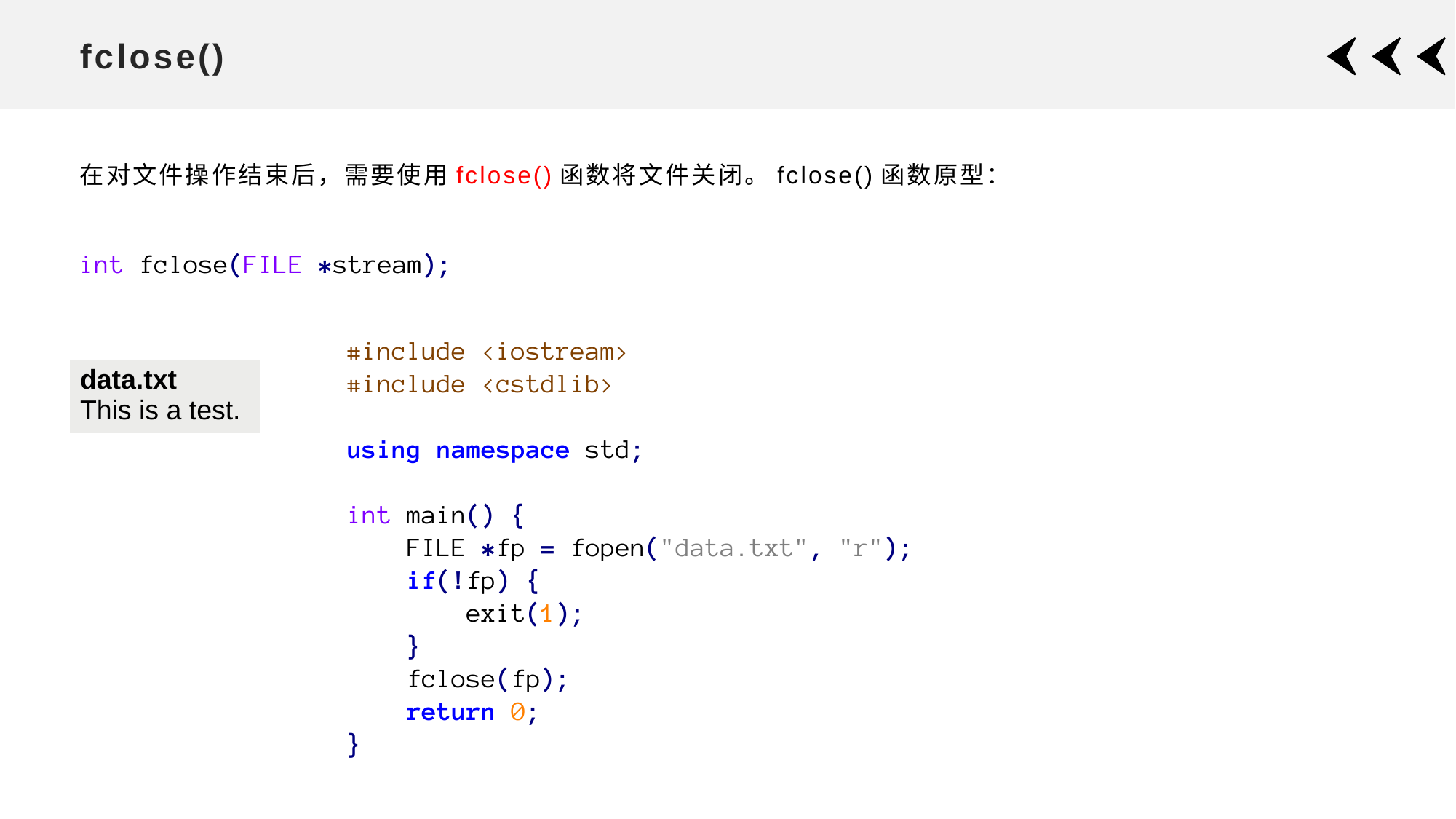

# fclose()
在对文件操作结束后，需要使用fclose()函数将文件关闭。fclose()函数原型：
int fclose(FILE *stream);
#include <iostream>
#include <cstdlib>

using namespace std;

int main() {
    FILE *fp = fopen("data.txt", "r");
    if(!fp) {
        exit(1);
    }
    fclose(fp);
    return 0;
}
| data.txt This is a test. |
| --- |